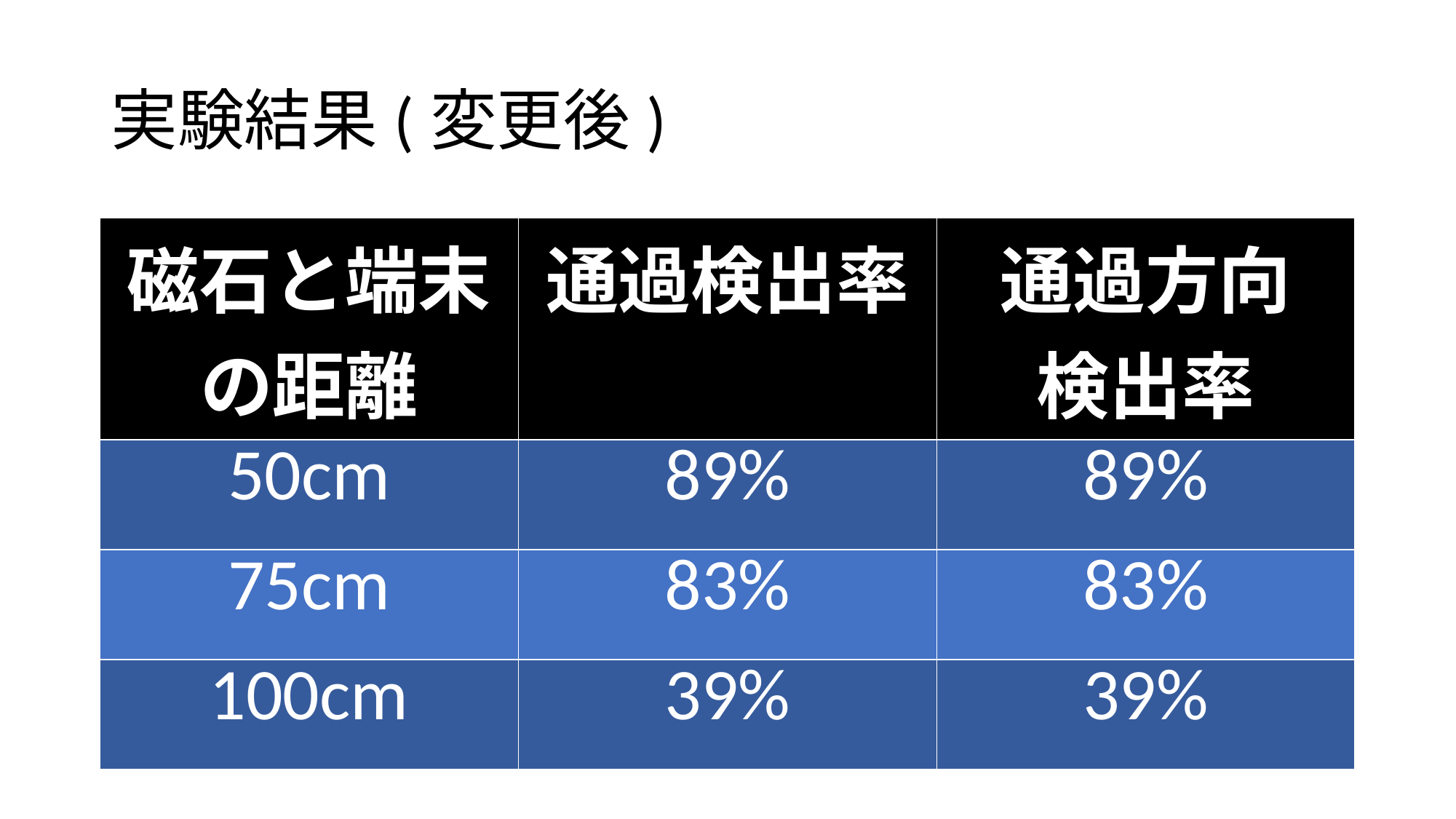

# 実験結果(変更後)
| 磁石と端末の距離 | 通過検出率 | 通過方向 検出率 |
| --- | --- | --- |
| 50cm | 89% | 89% |
| 75cm | 83% | 83% |
| 100cm | 39% | 39% |